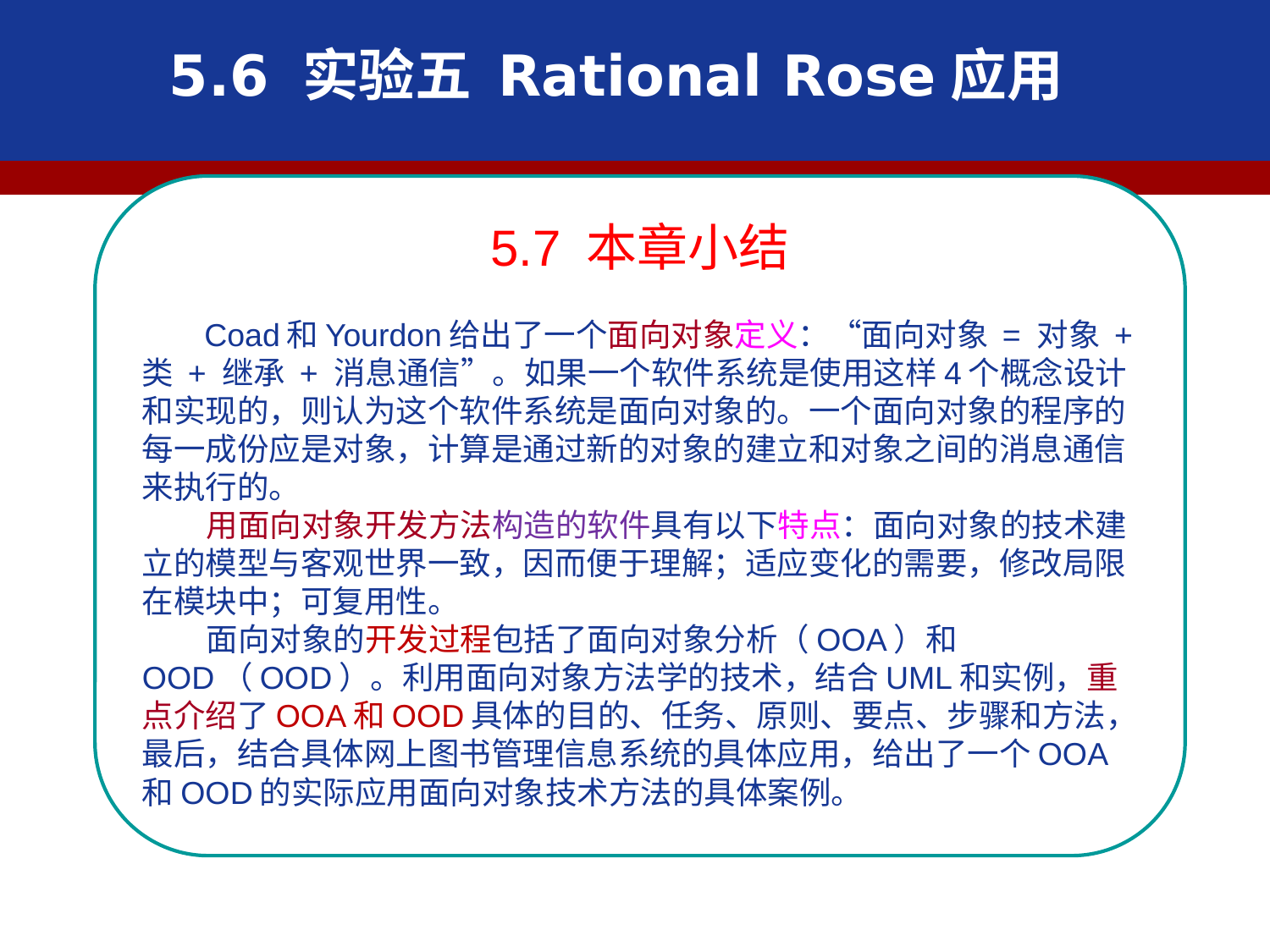

5.6 实验五 Rational Rose应用

5.7 本章小结

       Coad和Yourdon给出了一个面向对象定义：“面向对象 = 对象 + 类 + 继承 + 消息通信”。如果一个软件系统是使用这样4个概念设计和实现的，则认为这个软件系统是面向对象的。一个面向对象的程序的每一成份应是对象，计算是通过新的对象的建立和对象之间的消息通信来执行的。
        用面向对象开发方法构造的软件具有以下特点：面向对象的技术建立的模型与客观世界一致，因而便于理解；适应变化的需要，修改局限在模块中；可复用性。
        面向对象的开发过程包括了面向对象分析（OOA）和OOD（OOD）。利用面向对象方法学的技术，结合UML和实例，重点介绍了OOA和OOD具体的目的、任务、原则、要点、步骤和方法，最后，结合具体网上图书管理信息系统的具体应用，给出了一个OOA和OOD的实际应用面向对象技术方法的具体案例。